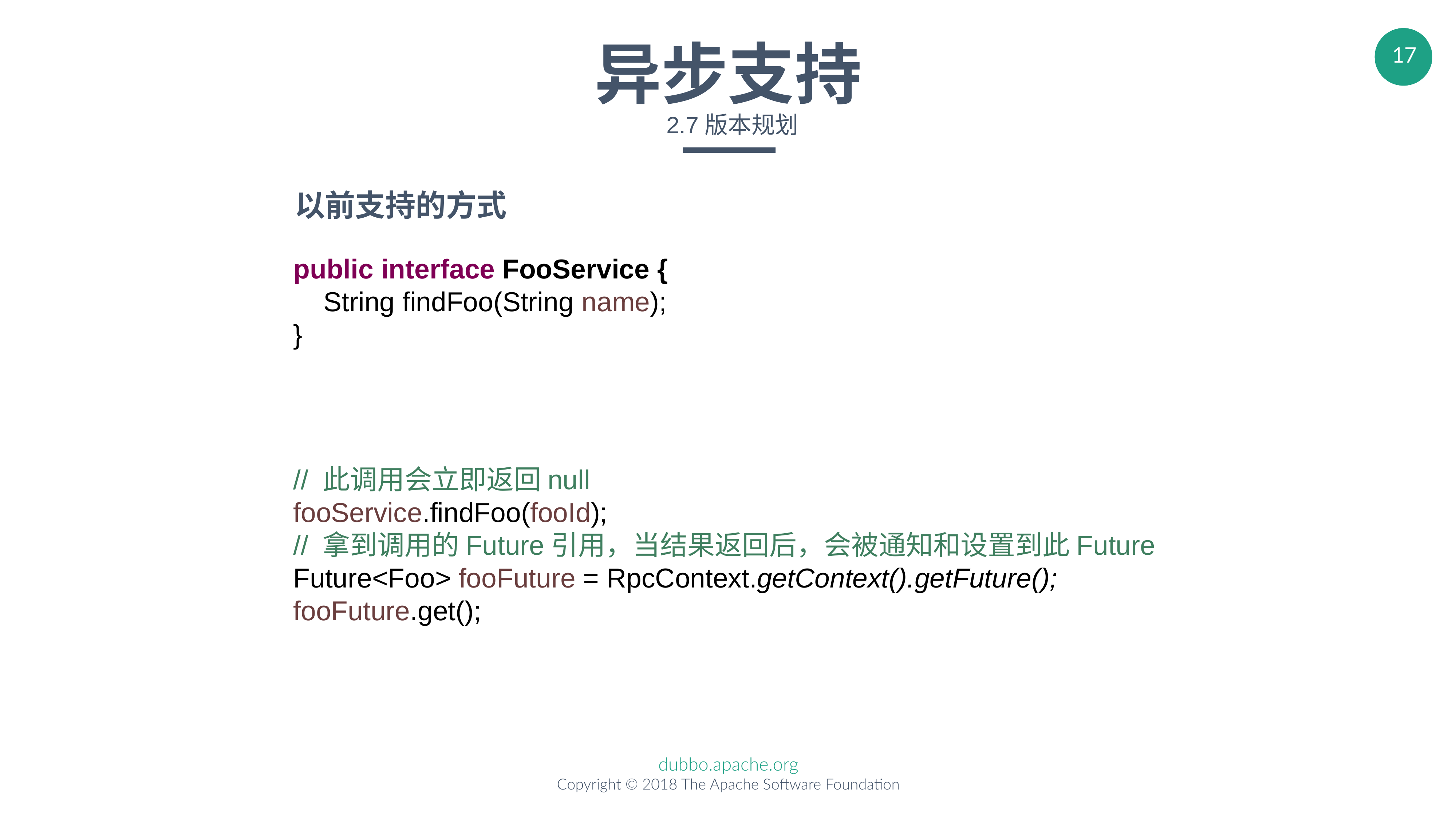

异步支持
 2.7版本规划

以前支持的方式
public interface FooService {
    String findFoo(String name);
}
// 此调用会立即返回null
fooService.findFoo(fooId);
// 拿到调用的Future引用，当结果返回后，会被通知和设置到此Future
Future<Foo> fooFuture = RpcContext.getContext().getFuture();
fooFuture.get();